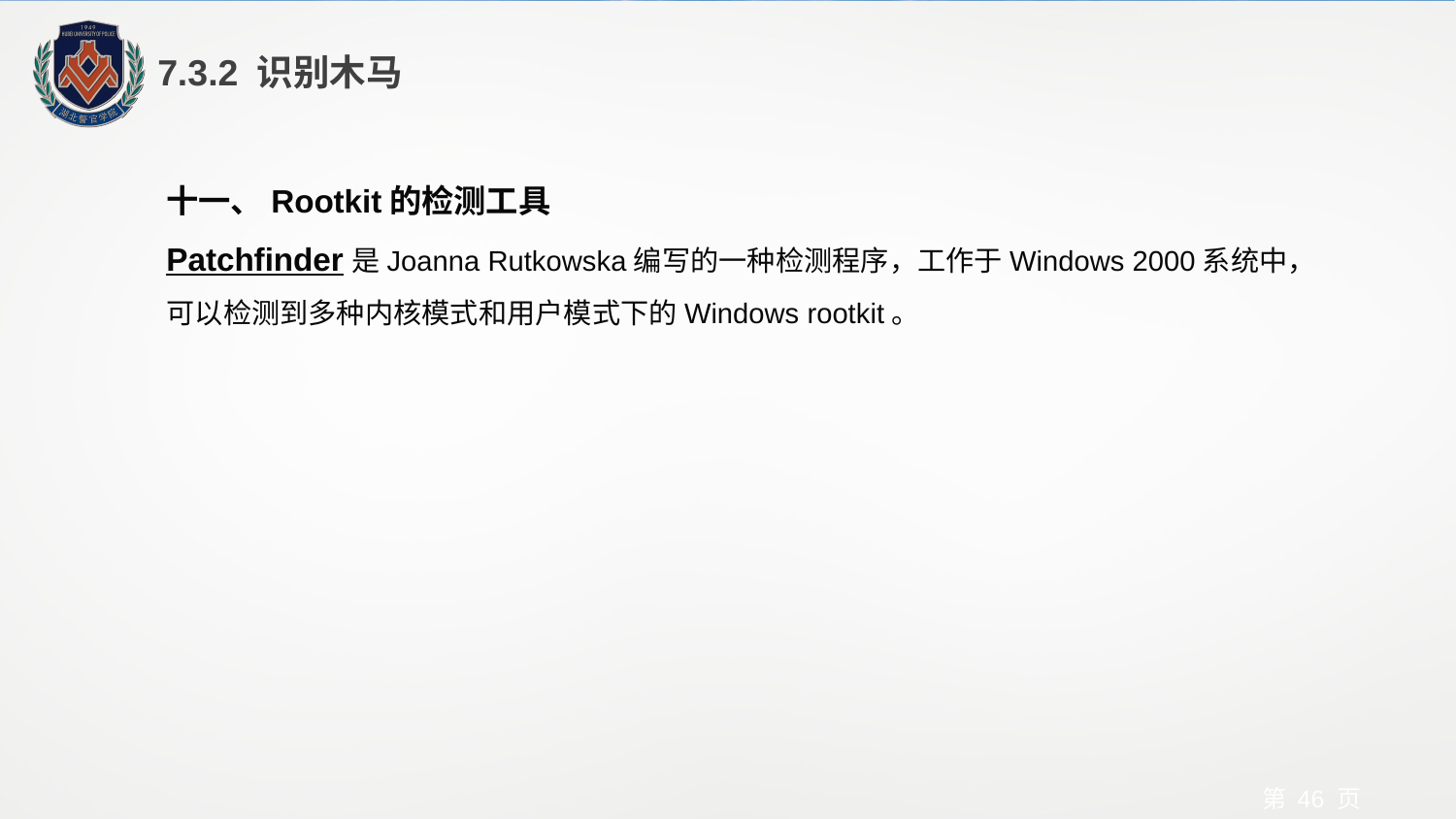

7.3.2 识别木马
十一、Rootkit的检测工具
Patchfinder是Joanna Rutkowska编写的一种检测程序，工作于Windows 2000系统中，可以检测到多种内核模式和用户模式下的Windows rootkit。